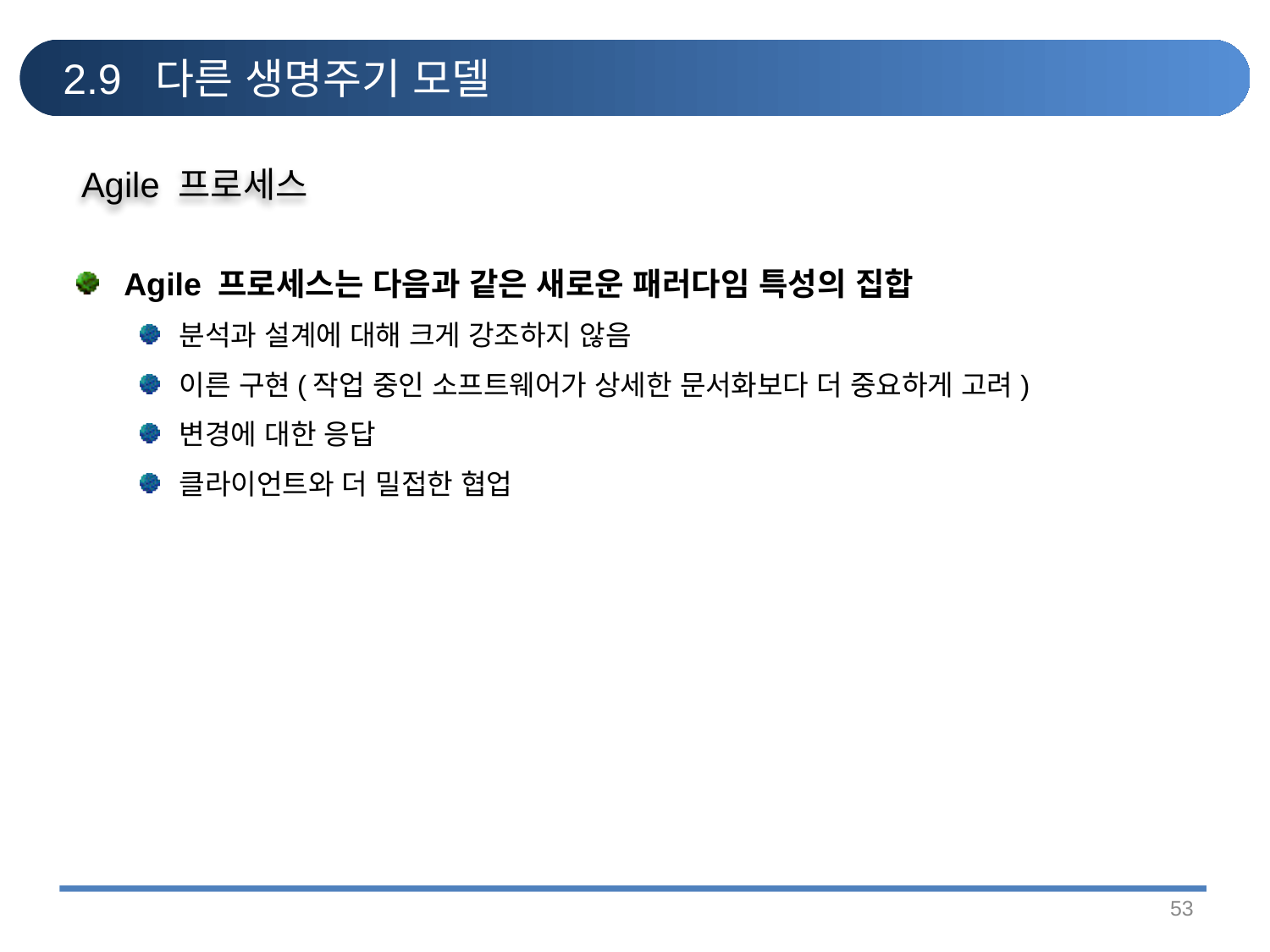

# 2.9  다른 생명주기 모델
Agile 프로세스
Agile 프로세스는 다음과 같은 새로운 패러다임 특성의 집합
분석과 설계에 대해 크게 강조하지 않음
이른 구현(작업 중인 소프트웨어가 상세한 문서화보다 더 중요하게 고려)
변경에 대한 응답
클라이언트와 더 밀접한 협업
53